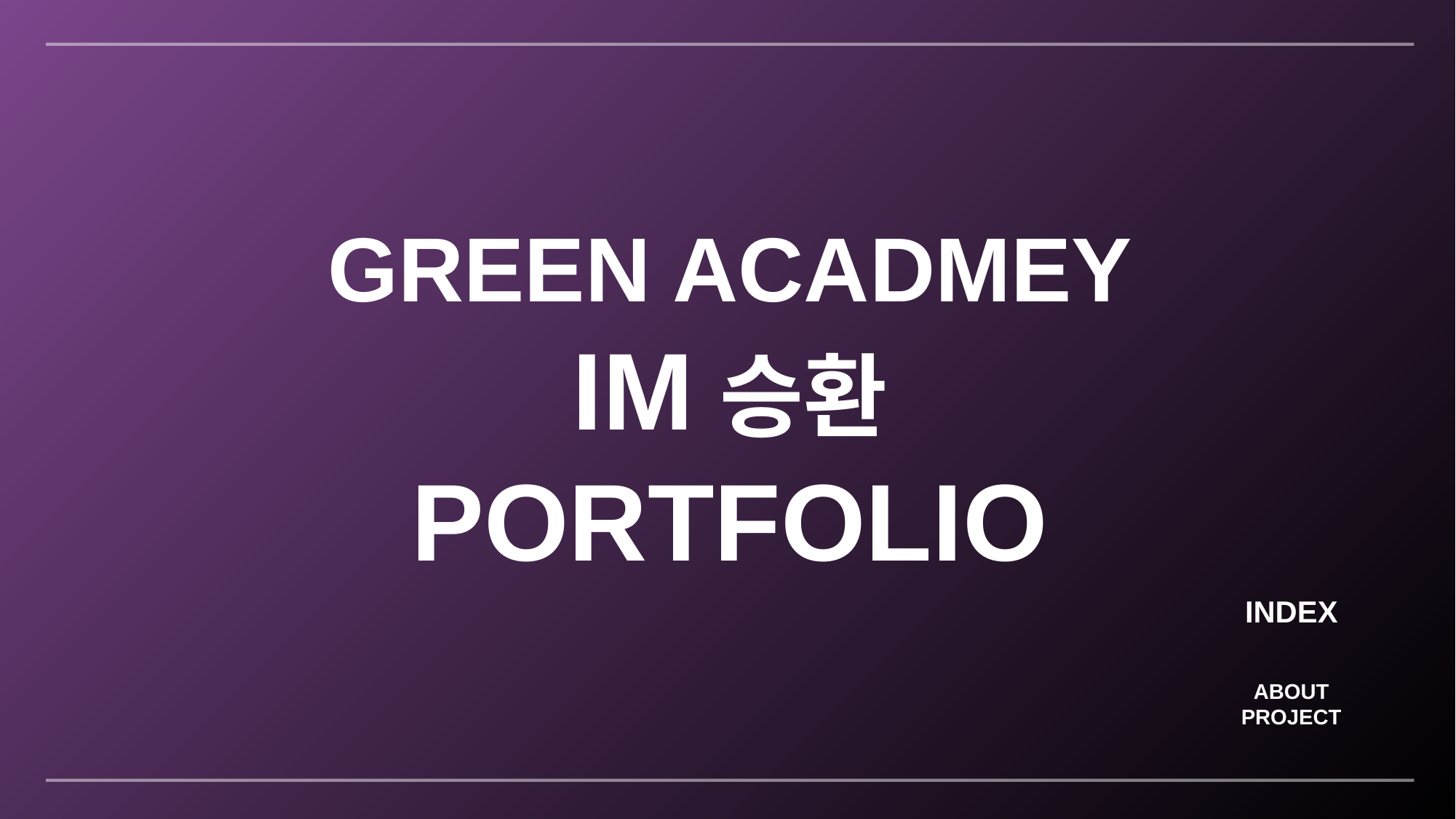

GREEN ACADMEY
IM승환 PORTFOLIO
INDEX

ABOUT
PROJECT